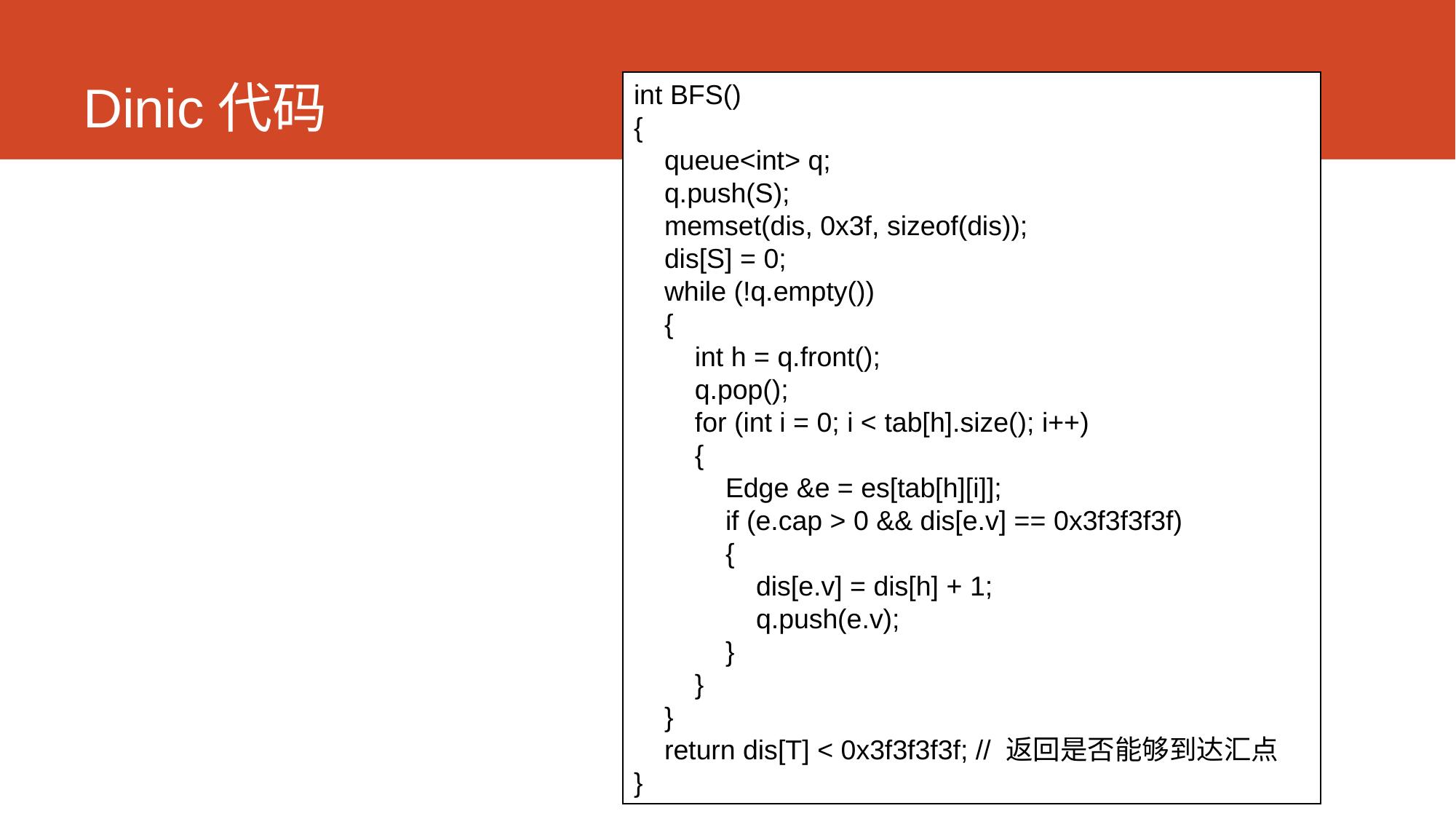

# Dinic代码
int BFS()
{
    queue<int> q;
    q.push(S);
    memset(dis, 0x3f, sizeof(dis));
    dis[S] = 0;
    while (!q.empty())
    {
        int h = q.front();
        q.pop();
        for (int i = 0; i < tab[h].size(); i++)
        {
            Edge &e = es[tab[h][i]];
            if (e.cap > 0 && dis[e.v] == 0x3f3f3f3f)
            {
                dis[e.v] = dis[h] + 1;
                q.push(e.v);
            }
        }
    }
    return dis[T] < 0x3f3f3f3f; // 返回是否能够到达汇点
}